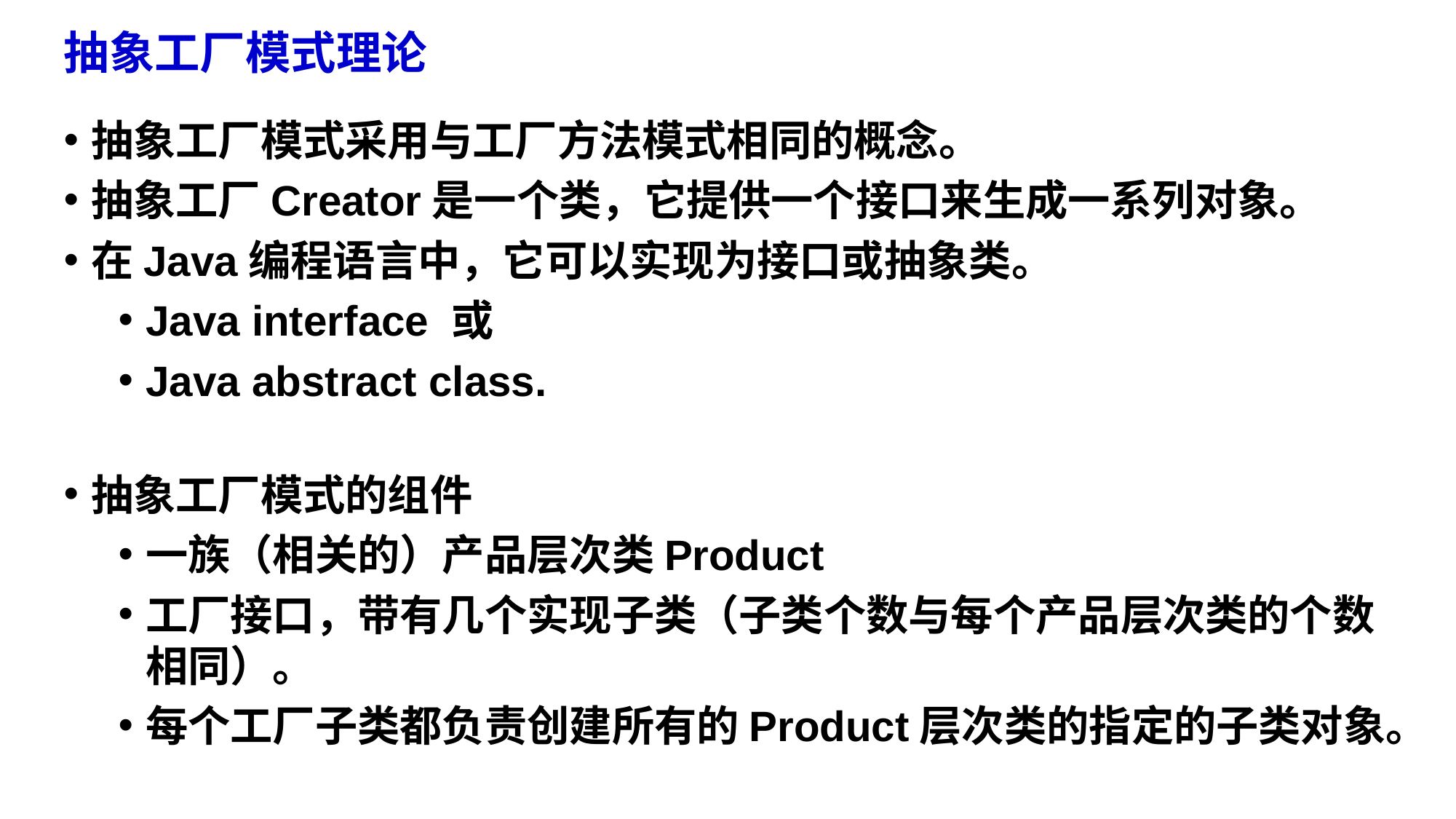

抽象工厂模式理论
抽象工厂模式采用与工厂方法模式相同的概念。
抽象工厂Creator是一个类，它提供一个接口来生成一系列对象。
在Java编程语言中，它可以实现为接口或抽象类。
Java interface 或
Java abstract class.
抽象工厂模式的组件
一族（相关的）产品层次类Product
工厂接口，带有几个实现子类（子类个数与每个产品层次类的个数相同）。
每个工厂子类都负责创建所有的Product层次类的指定的子类对象。